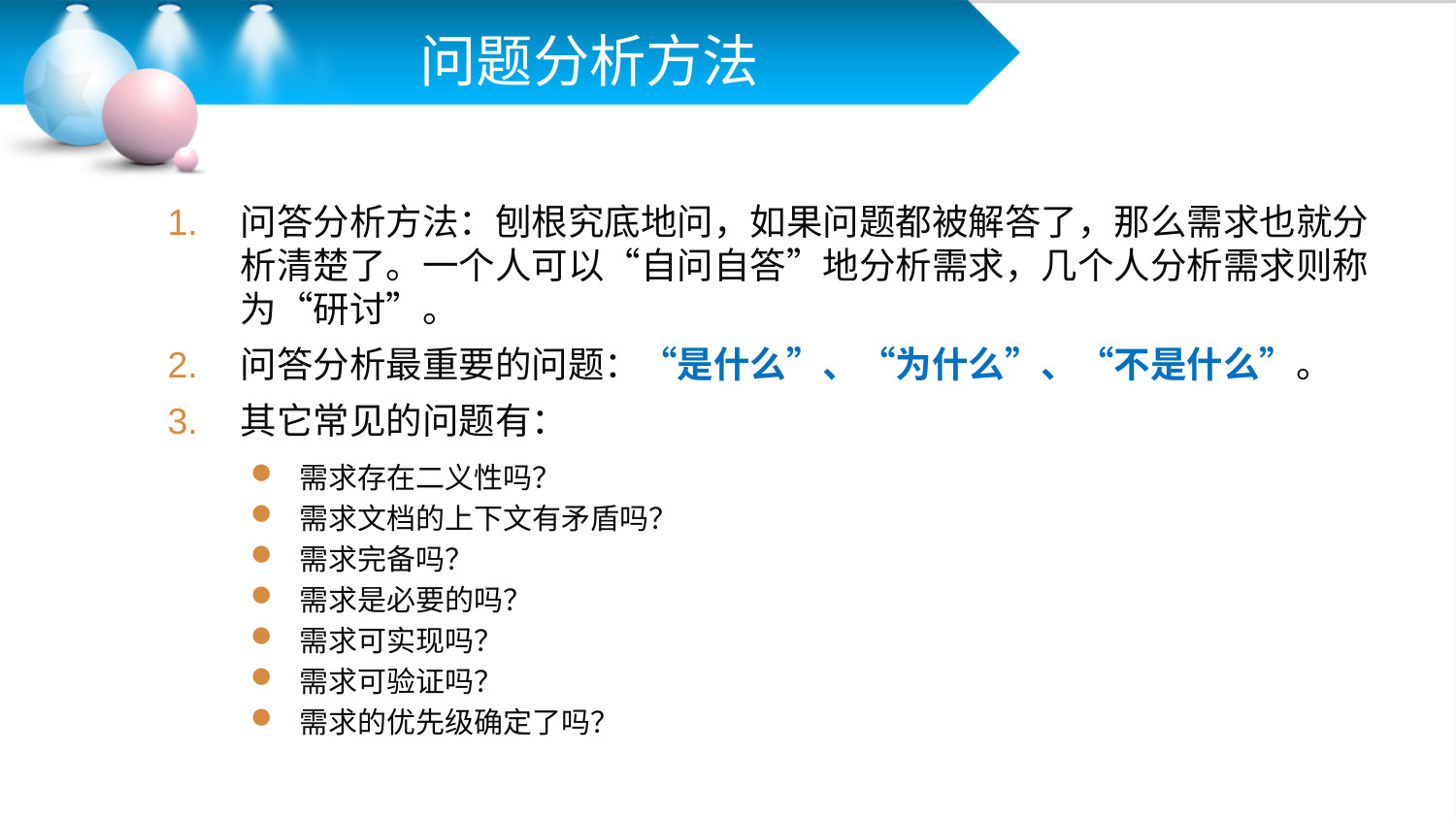

问题分析方法
问答分析方法：刨根究底地问，如果问题都被解答了，那么需求也就分析清楚了。一个人可以“自问自答”地分析需求，几个人分析需求则称为“研讨”。
问答分析最重要的问题：“是什么”、“为什么”、“不是什么”。
其它常见的问题有：
需求存在二义性吗？
需求文档的上下文有矛盾吗？
需求完备吗？
需求是必要的吗？
需求可实现吗？
需求可验证吗？
需求的优先级确定了吗？